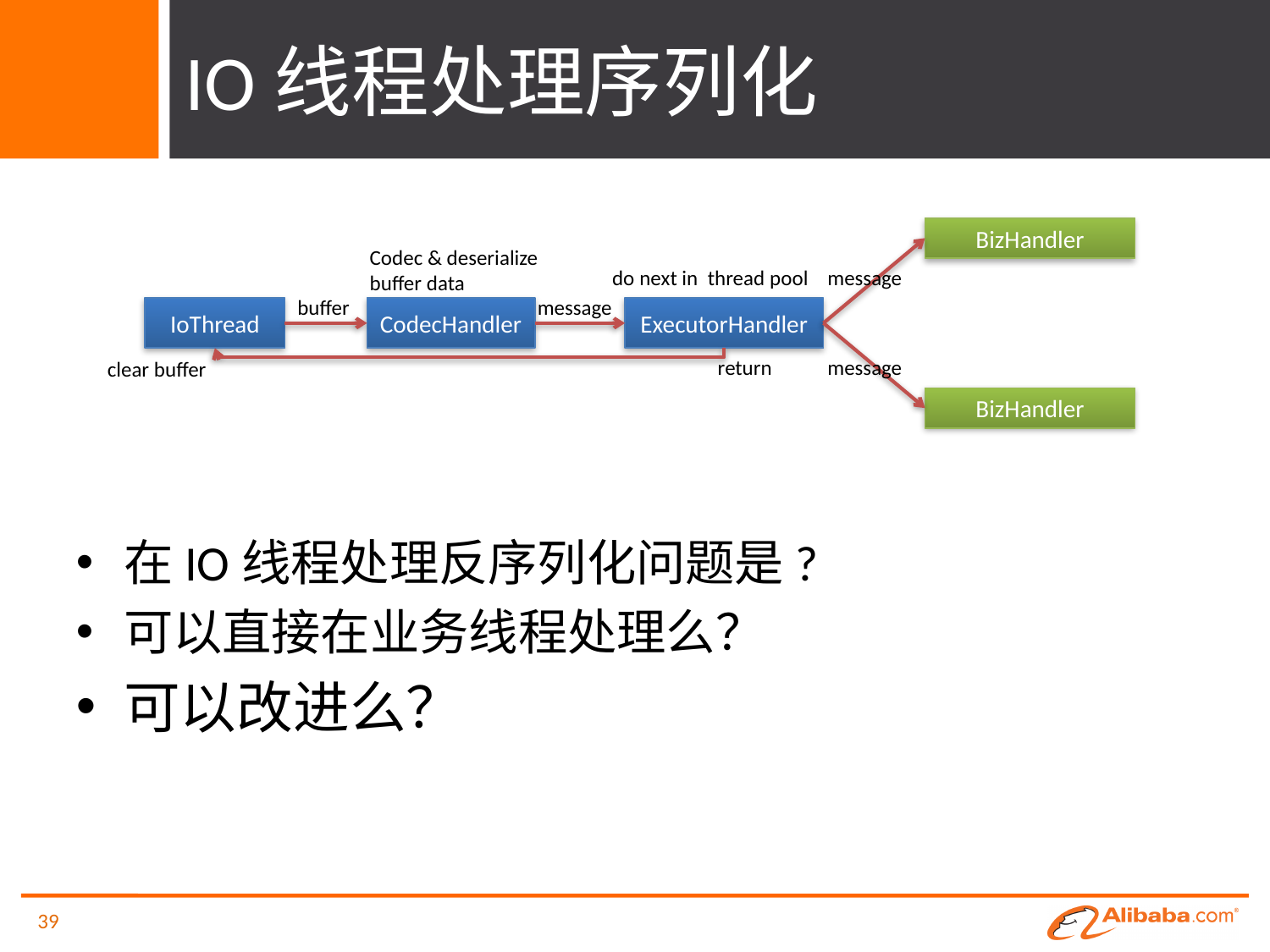

# IO线程处理序列化
BizHandler
Codec & deserialize buffer data
do next in  thread pool
message
buffer
message
IoThread
CodecHandler
ExecutorHandler
return
message
clear buffer
BizHandler
在IO线程处理反序列化问题是?
可以直接在业务线程处理么？
可以改进么？

39